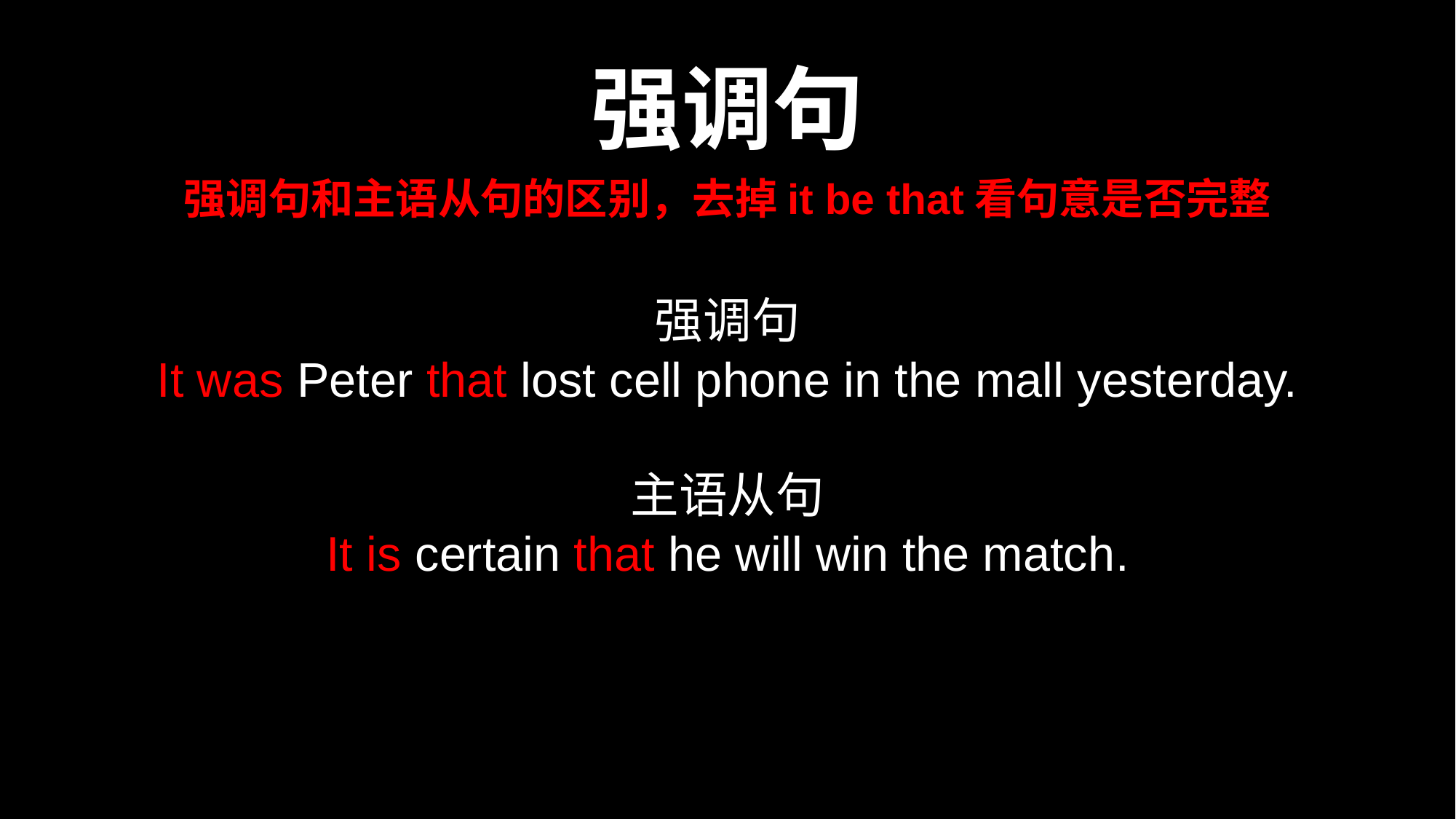

强调句
强调句和主语从句的区别，去掉it be that看句意是否完整
强调句
It was Peter that lost cell phone in the mall yesterday.

主语从句
It is certain that he will win the match.